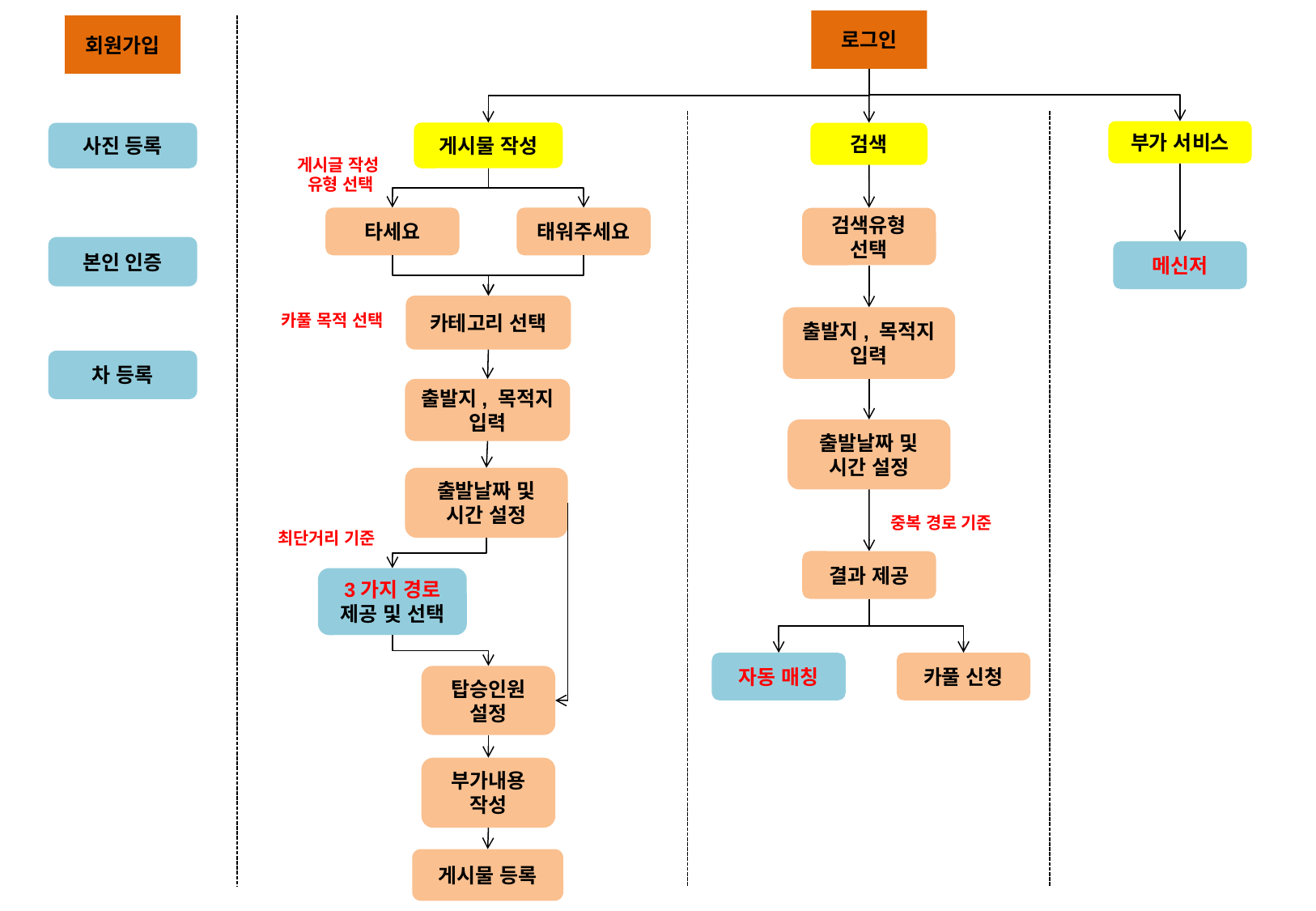

로그인
회원가입
부가 서비스
게시물 작성
사진 등록
검색
게시글 작성
유형 선택
타세요
태워주세요
검색유형 선택
본인 인증
메신저
카테고리 선택
카풀 목적 선택
출발지, 목적지
입력
차 등록
출발지, 목적지 입력
출발날짜 및
시간 설정
출발날짜 및
시간 설정
중복 경로 기준
최단거리 기준
결과 제공
3가지 경로 제공 및 선택
자동 매칭
카풀 신청
탑승인원
설정
부가내용
작성
게시물 등록